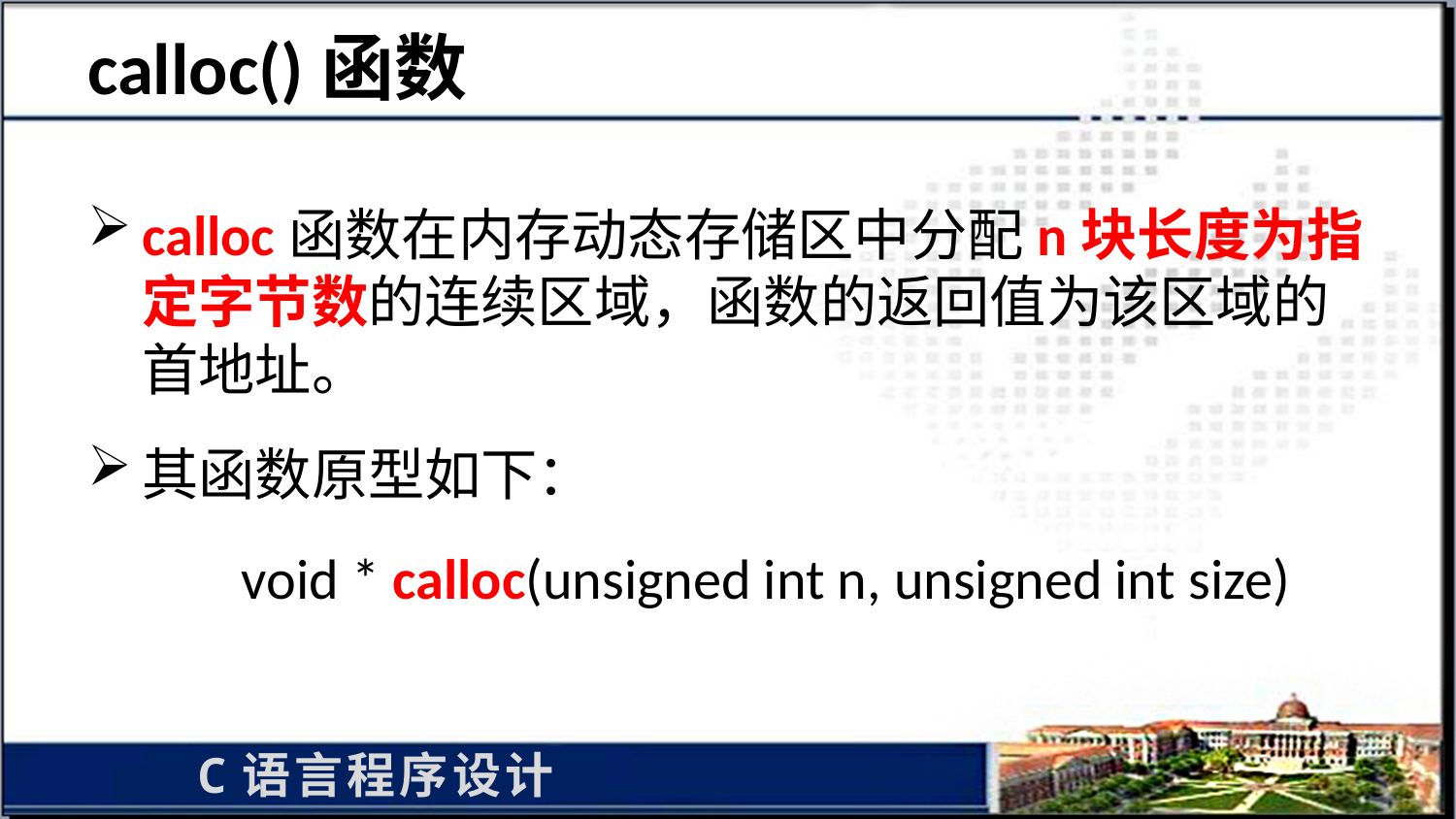

# calloc()函数
calloc函数在内存动态存储区中分配n块长度为指定字节数的连续区域，函数的返回值为该区域的首地址。
其函数原型如下：
            void * calloc(unsigned int n, unsigned int size)